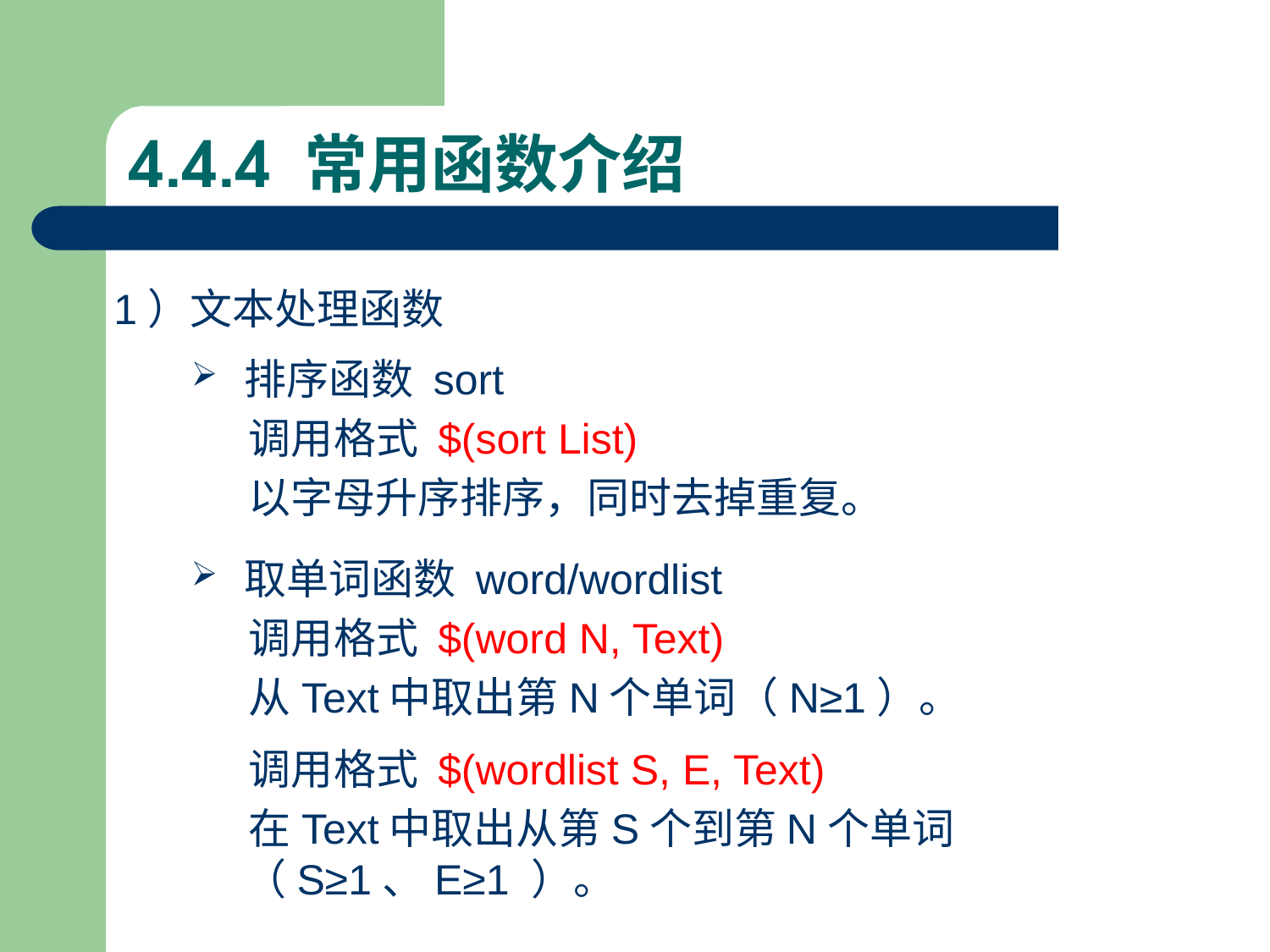

# 4.4.4 常用函数介绍
1）文本处理函数
排序函数 sort
     调用格式 $(sort List)
     以字母升序排序，同时去掉重复。
取单词函数 word/wordlist
     调用格式 $(word N, Text)
     从Text中取出第N个单词（N≥1）。
     调用格式 $(wordlist S, E, Text)
     在Text中取出从第S个到第N个单词（S≥1、E≥1 ）。